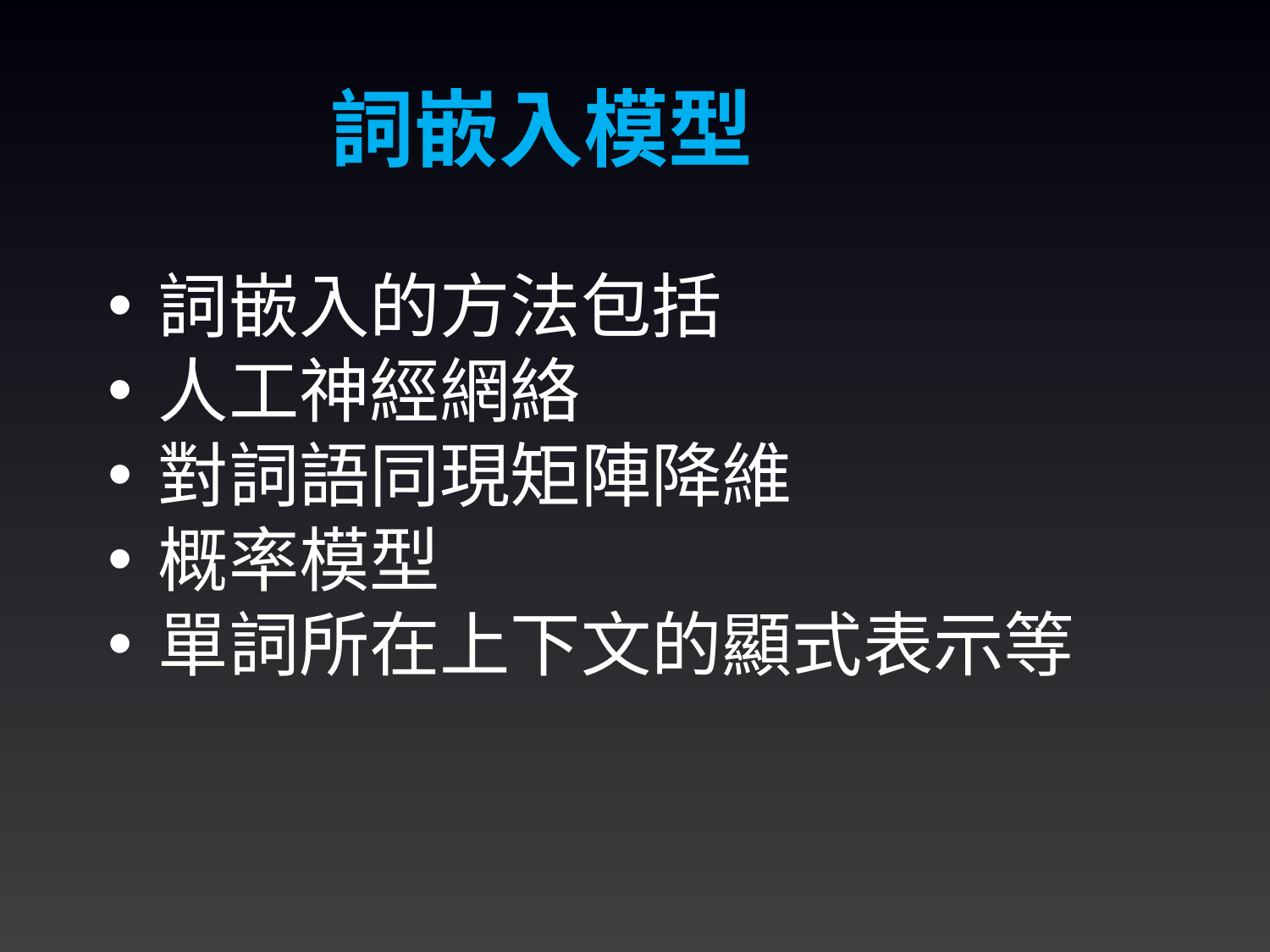

詞嵌入模型
詞嵌入的方法包括
人工神經網絡
對詞語同現矩陣降維
概率模型
單詞所在上下文的顯式表示等